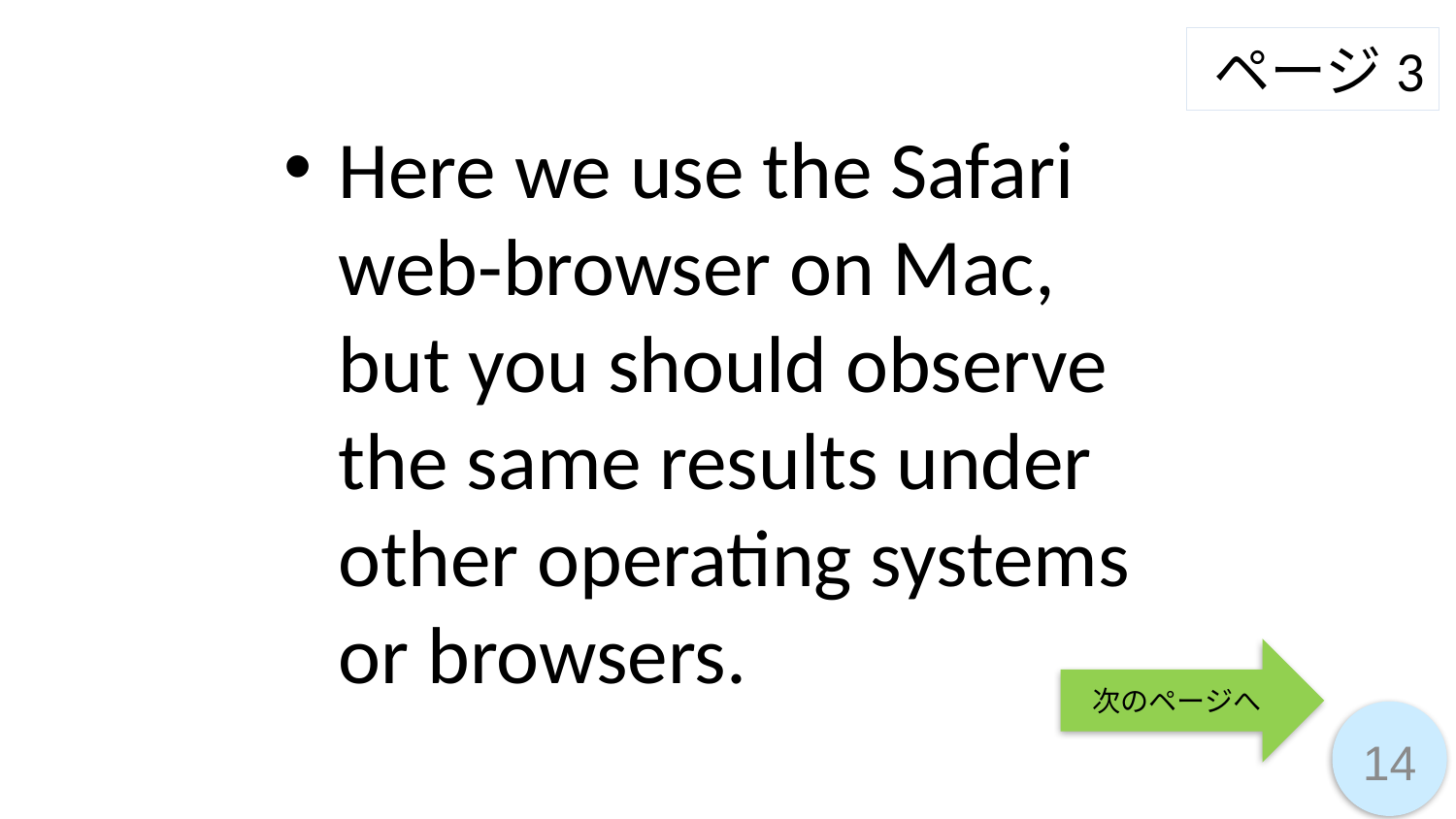

ページ3
Here we use the Safari web-browser on Mac,
but you should observe the same results under other operating systems or browsers.
次のページへ
14